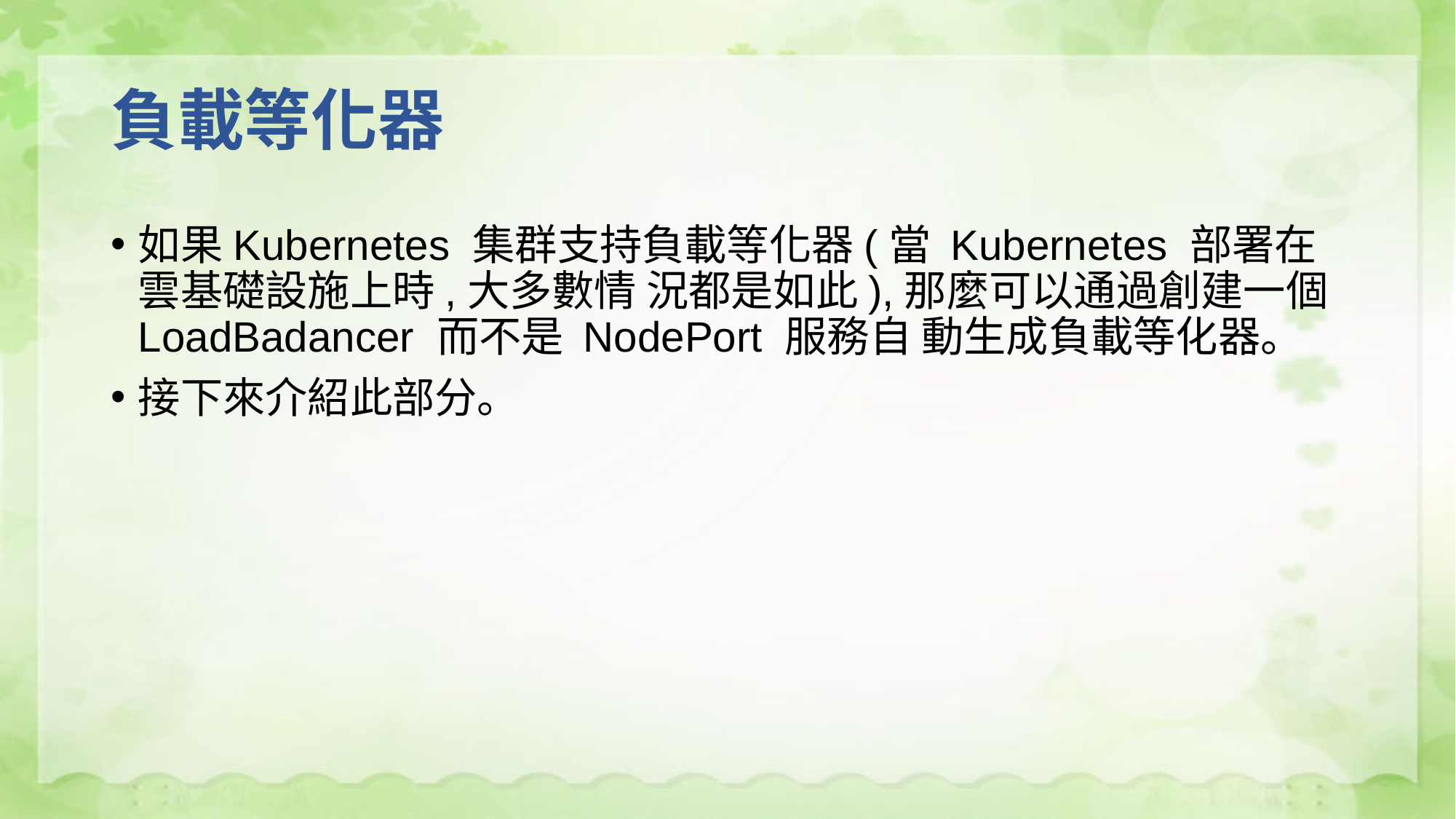

# 負載等化器
如果Kubernetes 集群支持負載等化器(當 Kubernetes 部署在雲基礎設施上時,大多數情 況都是如此),那麼可以通過創建一個LoadBadancer 而不是 NodePort 服務自 動生成負載等化器。
接下來介紹此部分。